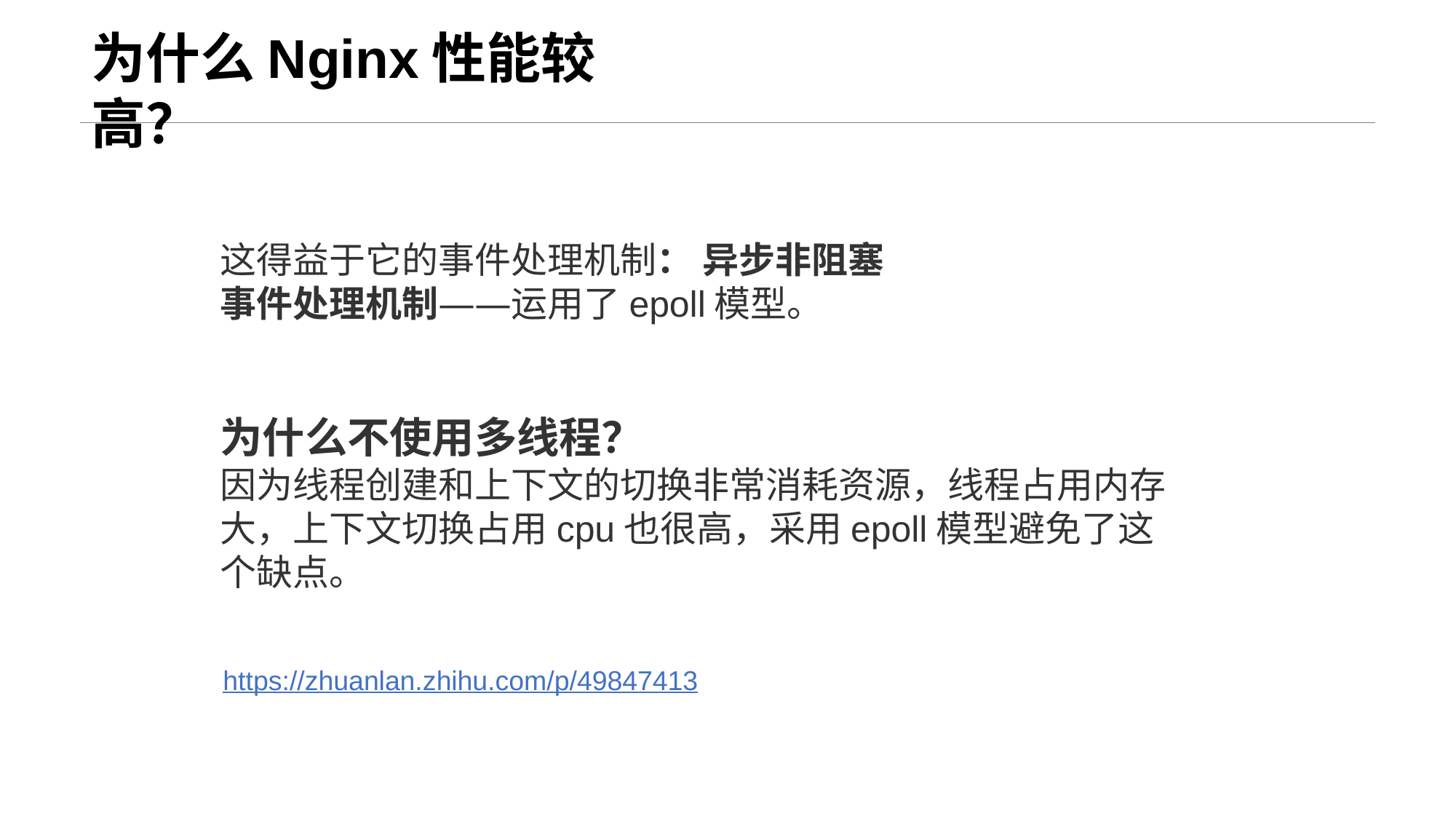

# 为什么Nginx性能较高？
这得益于它的事件处理机制： 异步非阻塞事件处理机制——运用了epoll模型。

为什么不使用多线程？
因为线程创建和上下文的切换非常消耗资源，线程占用内存大，上下文切换占用cpu也很高，采用epoll模型避免了这个缺点。

https://zhuanlan.zhihu.com/p/49847413